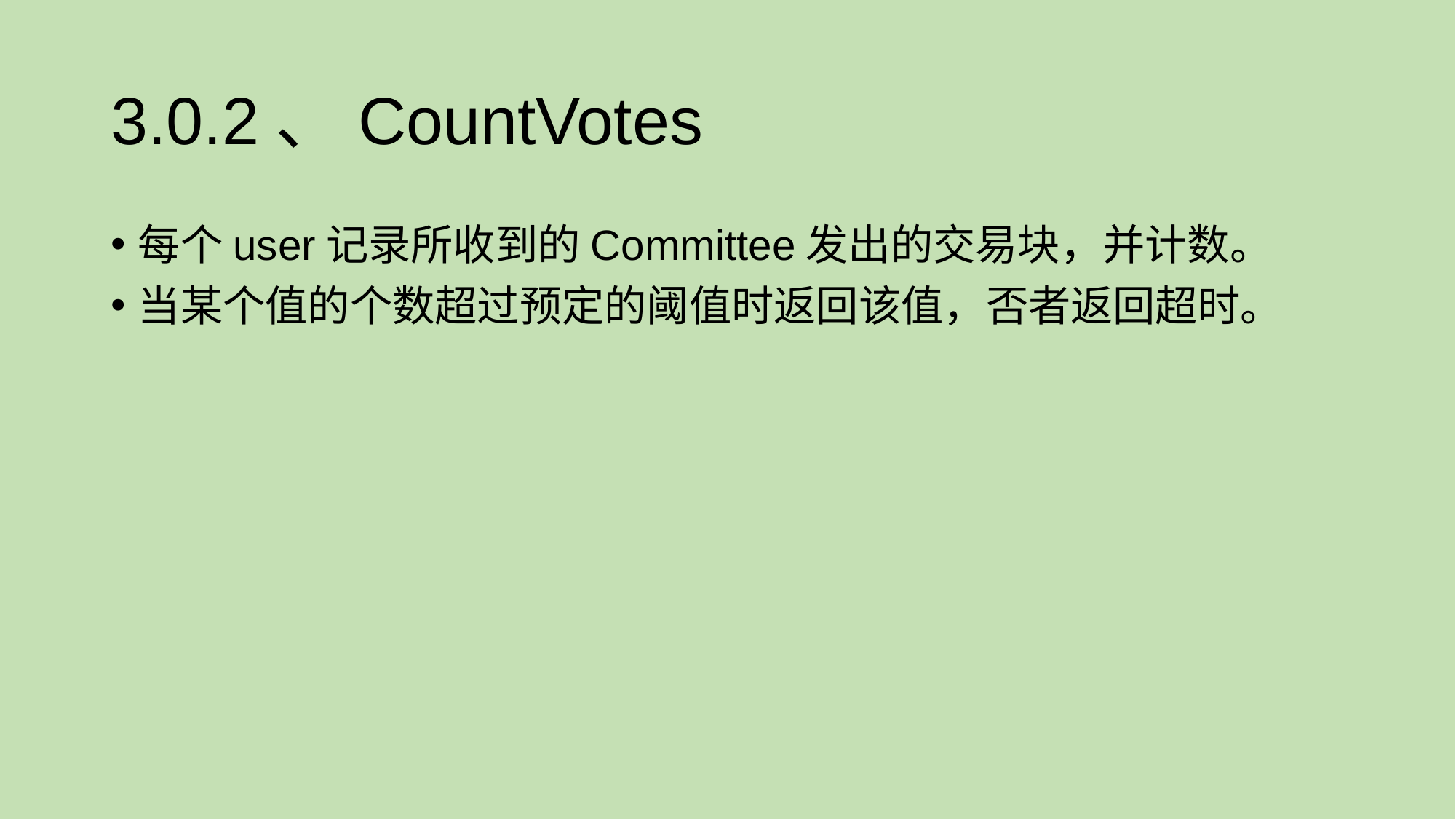

# 3.0.2、CountVotes
每个user记录所收到的Committee发出的交易块，并计数。
当某个值的个数超过预定的阈值时返回该值，否者返回超时。